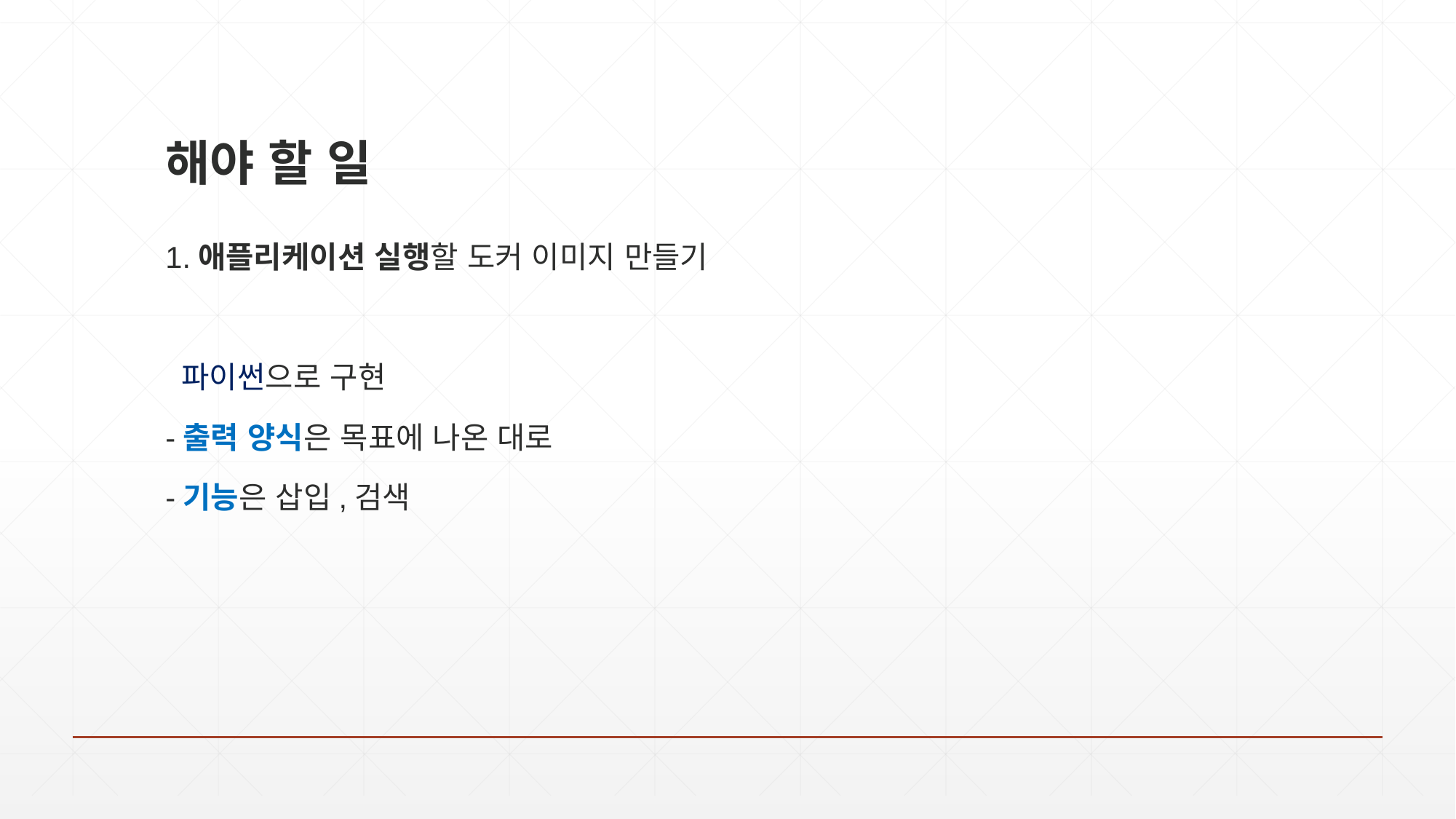

# 해야 할 일
1.애플리케이션 실행할 도커 이미지 만들기

 파이썬으로 구현
-출력 양식은 목표에 나온 대로
-기능은 삽입,검색